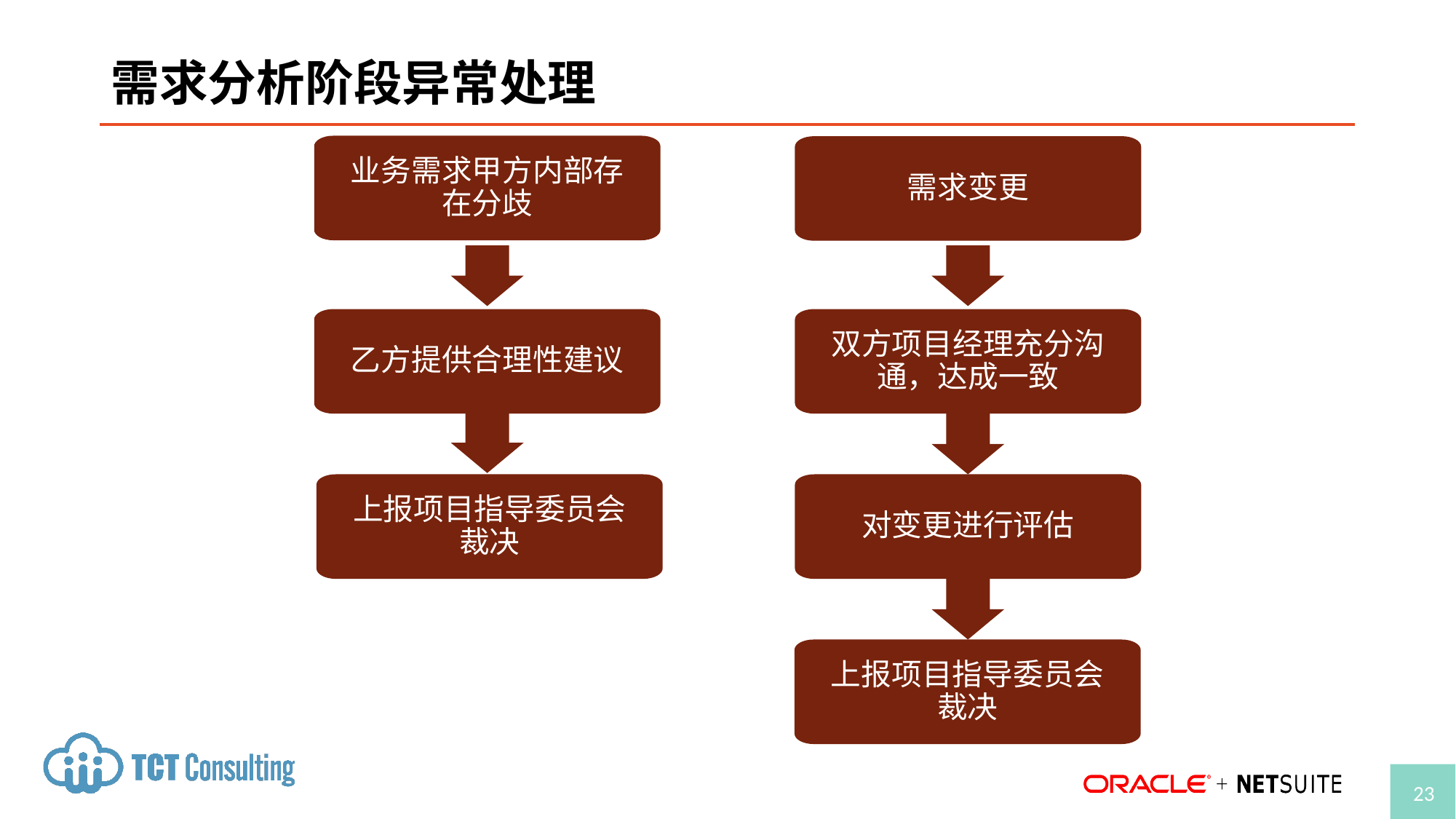

# 需求分析阶段异常处理
业务需求甲方内部存在分歧
需求变更

乙方提供合理性建议
双方项目经理充分沟通，达成一致

上报项目指导委员会裁决
对变更进行评估

上报项目指导委员会裁决

23